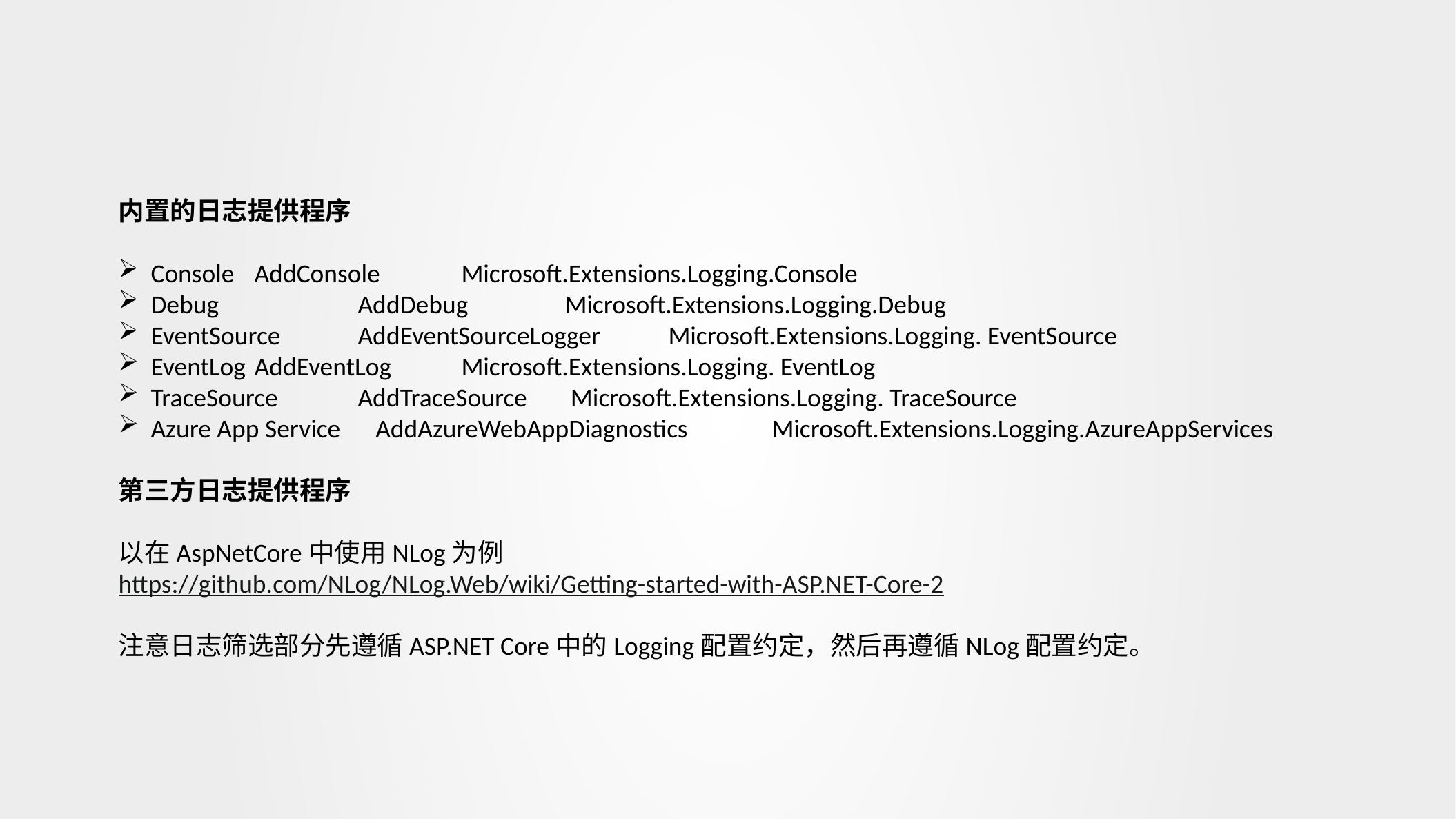

内置的日志提供程序

Console 	AddConsole	Microsoft.Extensions.Logging.Console
Debug		AddDebug	Microsoft.Extensions.Logging.Debug
EventSource	AddEventSourceLogger	Microsoft.Extensions.Logging. EventSource
EventLog	AddEventLog	Microsoft.Extensions.Logging. EventLog
TraceSource	AddTraceSource	 Microsoft.Extensions.Logging. TraceSource
Azure App Service      AddAzureWebAppDiagnostics	Microsoft.Extensions.Logging.AzureAppServices

第三方日志提供程序

以在AspNetCore中使用NLog为例
https://github.com/NLog/NLog.Web/wiki/Getting-started-with-ASP.NET-Core-2

注意日志筛选部分先遵循ASP.NET Core中的Logging配置约定，然后再遵循NLog配置约定。